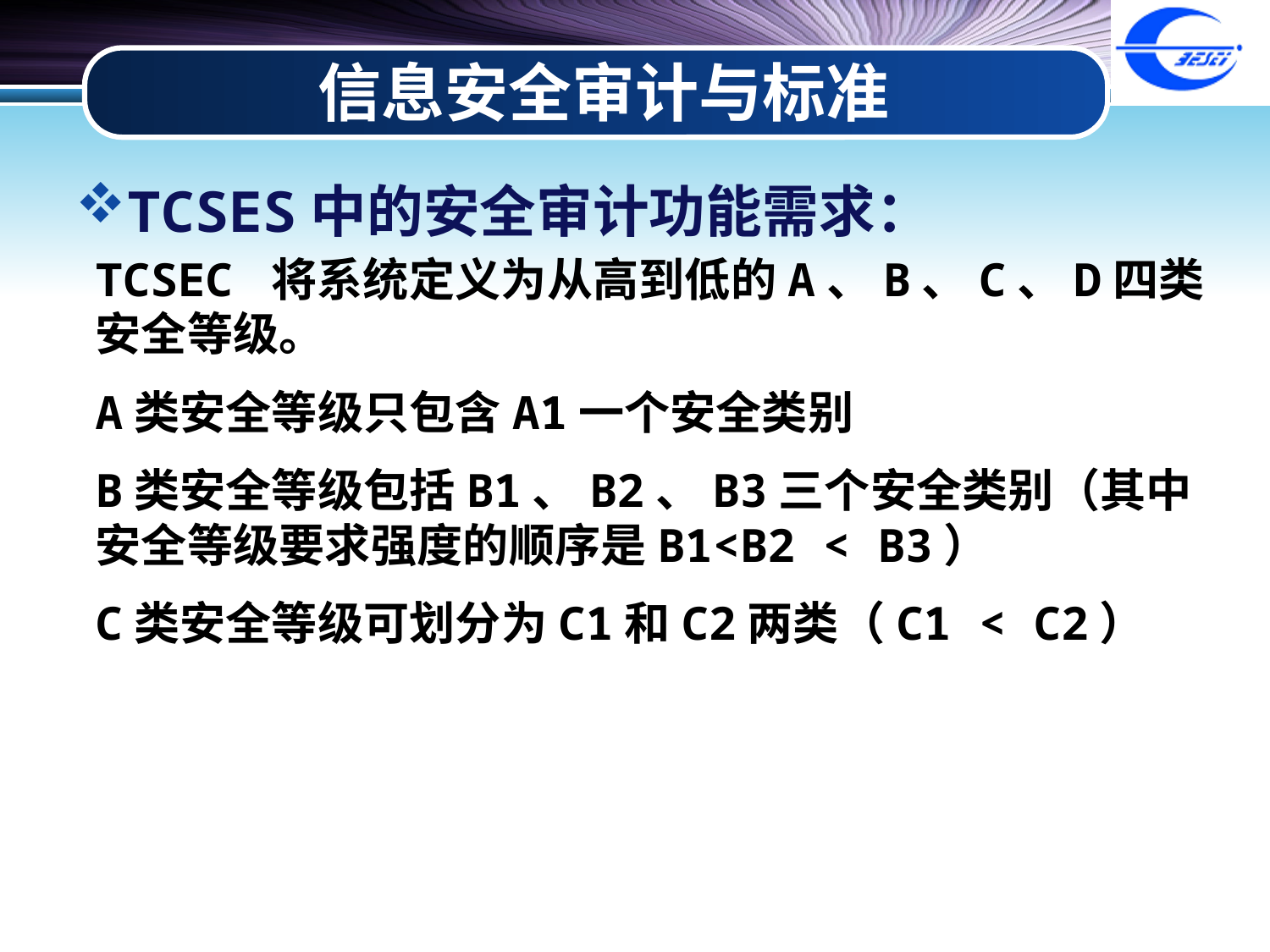

# 信息安全审计与标准
TCSES中的安全审计功能需求：
TCSEC 将系统定义为从高到低的A、B、C、D四类安全等级。
A类安全等级只包含A1一个安全类别
B类安全等级包括B1、B2、B3三个安全类别（其中安全等级要求强度的顺序是B1<B2 < B3）
C类安全等级可划分为C1和C2两类（C1 < C2）